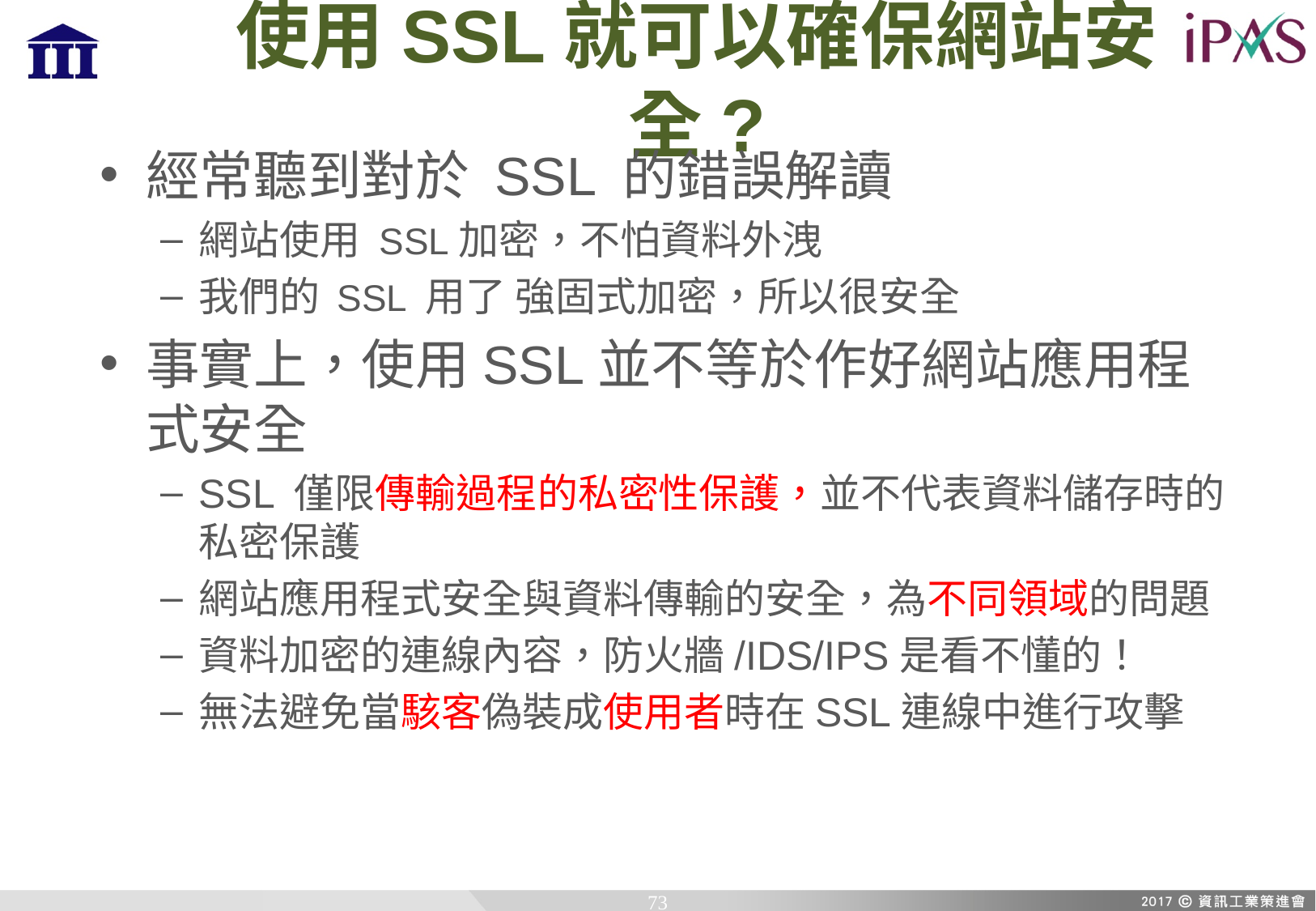

# 使用SSL就可以確保網站安全?
經常聽到對於 SSL 的錯誤解讀
網站使用 SSL加密，不怕資料外洩
我們的 SSL 用了 強固式加密，所以很安全
事實上，使用SSL並不等於作好網站應用程式安全
SSL 僅限傳輸過程的私密性保護，並不代表資料儲存時的私密保護
網站應用程式安全與資料傳輸的安全，為不同領域的問題
資料加密的連線內容，防火牆/IDS/IPS是看不懂的！
無法避免當駭客偽裝成使用者時在SSL連線中進行攻擊
73